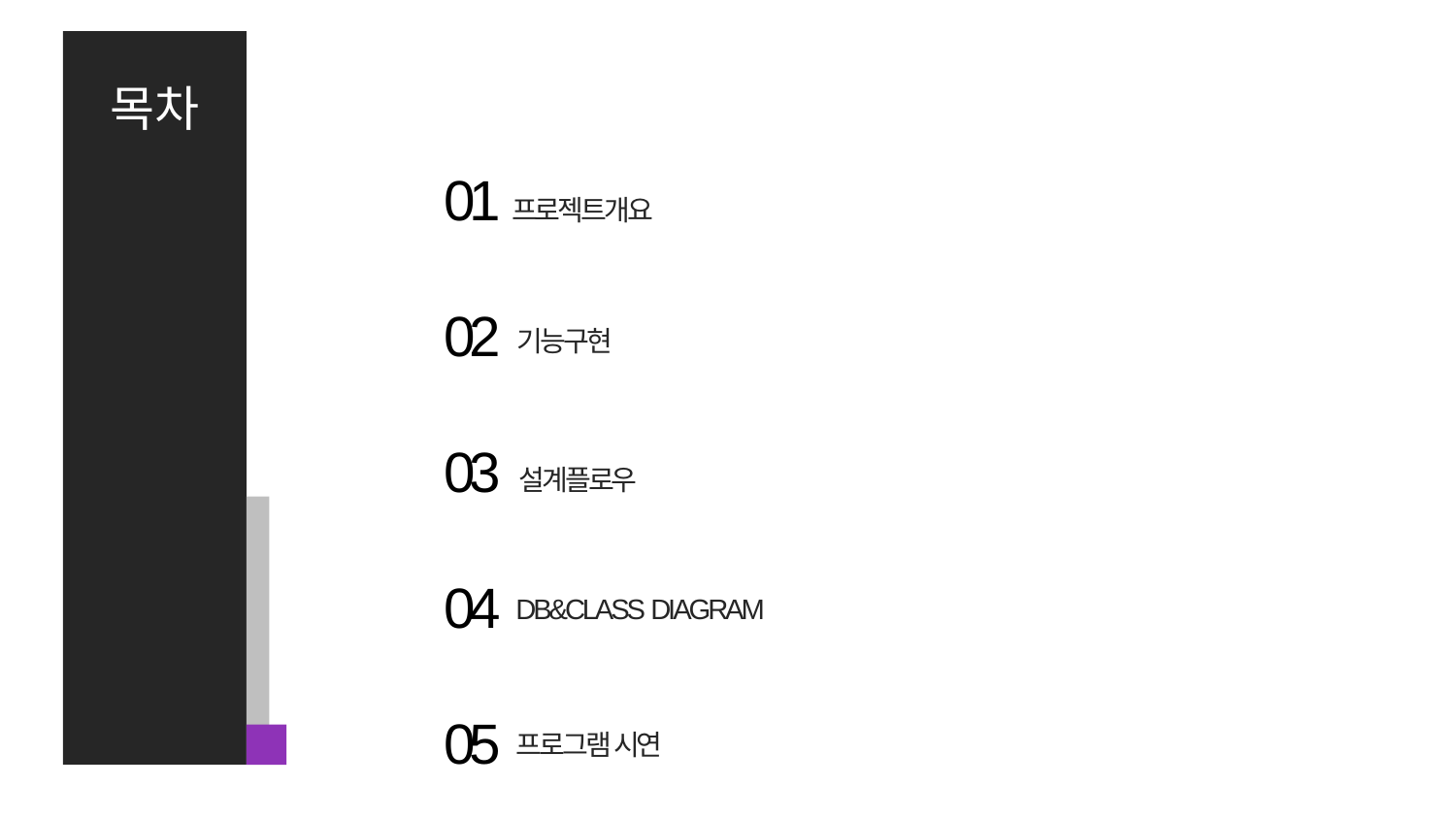

목차
01

02

03

04

05
프로젝트개요

기능구현

설계플로우

DB&CLASS DIAGRAM

프로그램 시연